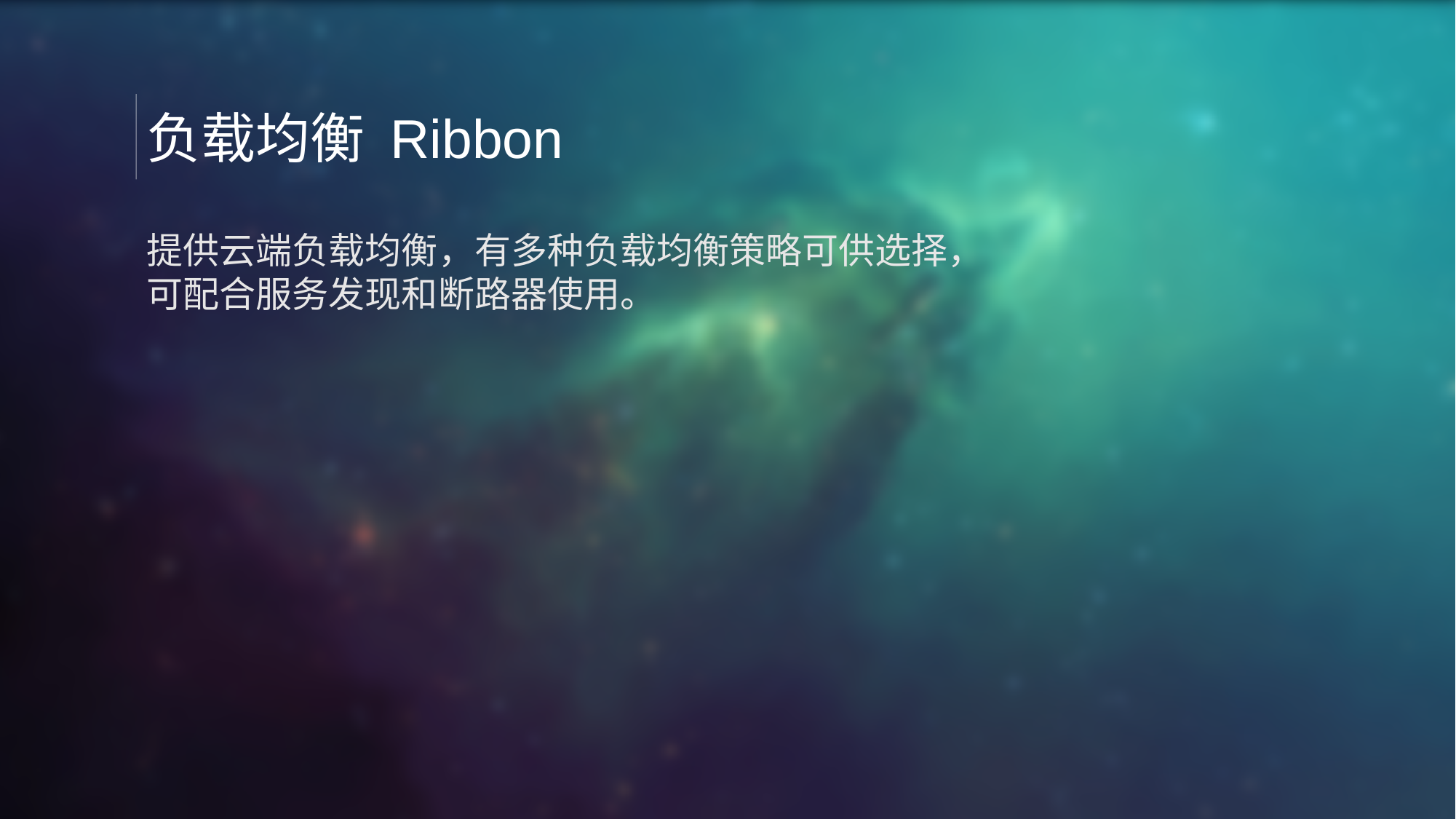

负载均衡 Ribbon
提供云端负载均衡，有多种负载均衡策略可供选择，可配合服务发现和断路器使用。